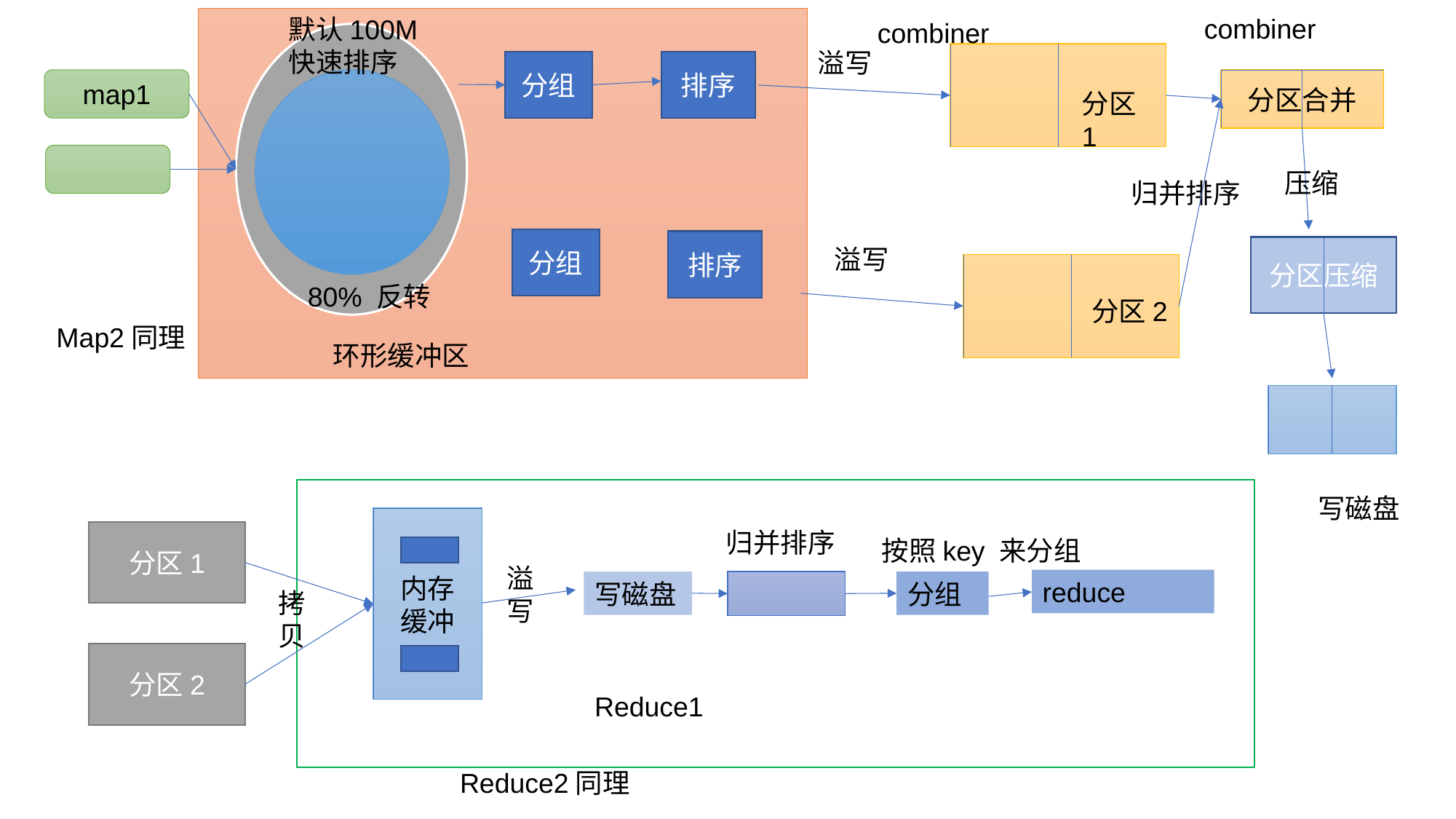

combiner
默认100M
快速排序

combiner

溢写

分组
排序
map1

分区合并
分区1

压缩
归并排序
分组
排序
溢写
分区压缩

80% 反转
分区2
Map2同理
环形缓冲区

写磁盘
内存
缓冲
归并排序
分区1
按照key 来分组

溢写
reduce
写磁盘

分组
拷贝
分区2

Reduce1
Reduce2同理